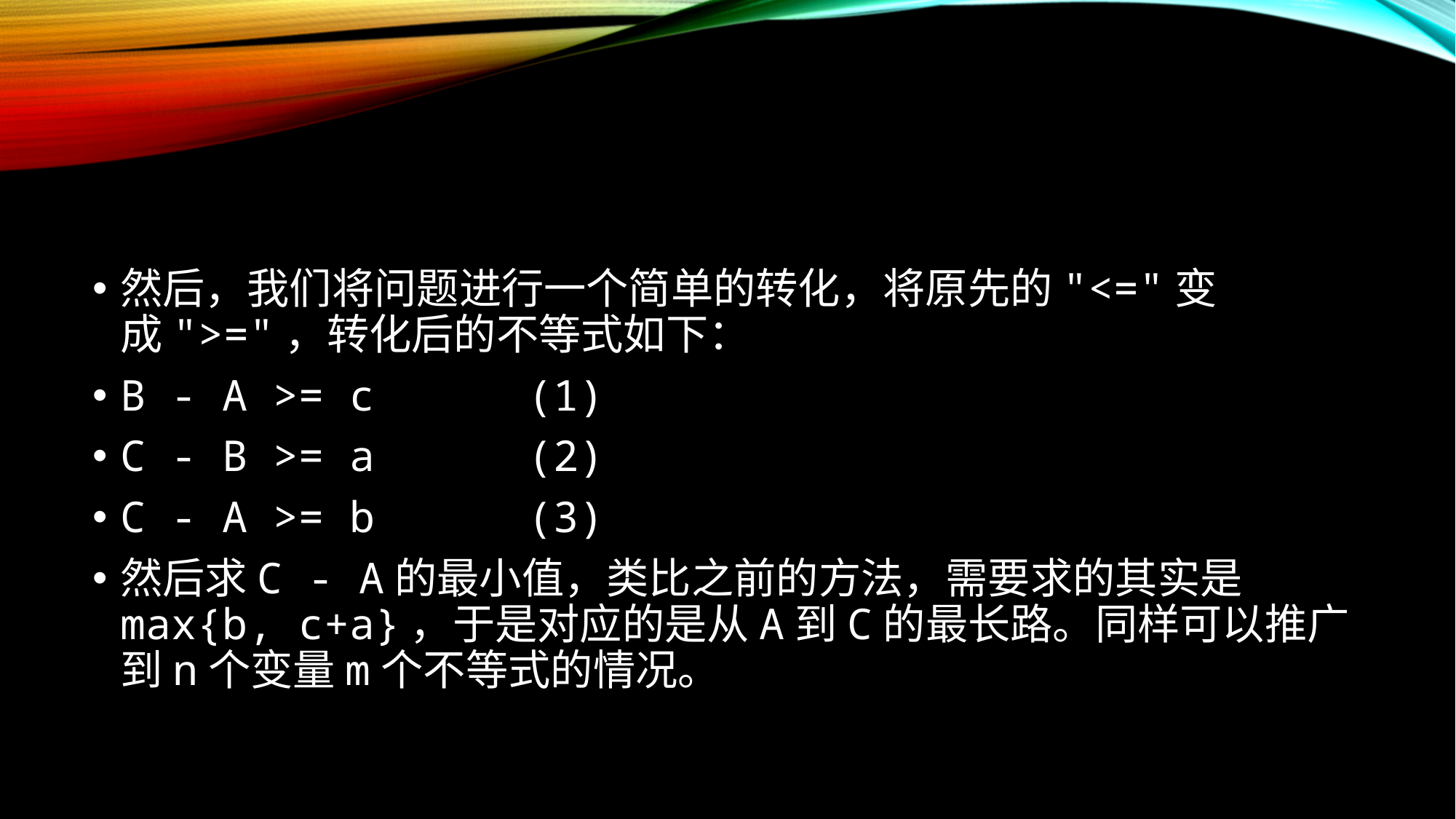

然后，我们将问题进行一个简单的转化，将原先的"<="变成">="，转化后的不等式如下：
B - A >= c      (1)
C - B >= a      (2)
C - A >= b      (3)
然后求C - A的最小值，类比之前的方法，需要求的其实是max{b, c+a}，于是对应的是从A到C的最长路。同样可以推广到n个变量m个不等式的情况。